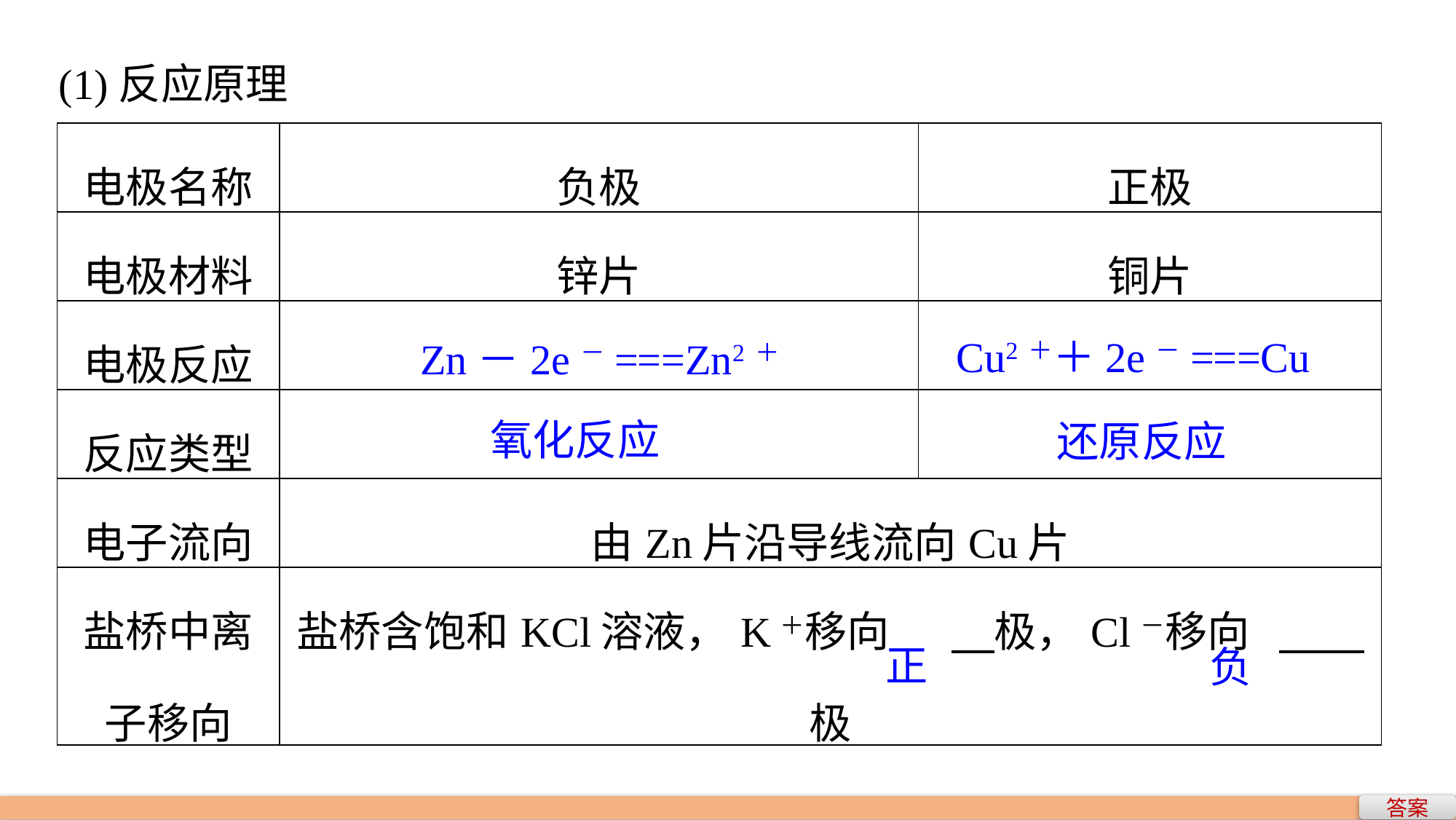

(1)反应原理
| 电极名称 | 负极 | 正极 |
| --- | --- | --- |
| 电极材料 | 锌片 | 铜片 |
| 电极反应 |  |  |
| 反应类型 |  |  |
| 电子流向 | 由Zn片沿导线流向Cu片 |  |
| 盐桥中离子移向 | 盐桥含饱和KCl溶液，K＋移向 　极，Cl－移向 　　极 |  |
Cu2＋＋2e－===Cu
Zn－2e－===Zn2＋
氧化反应
还原反应
正
负
答案